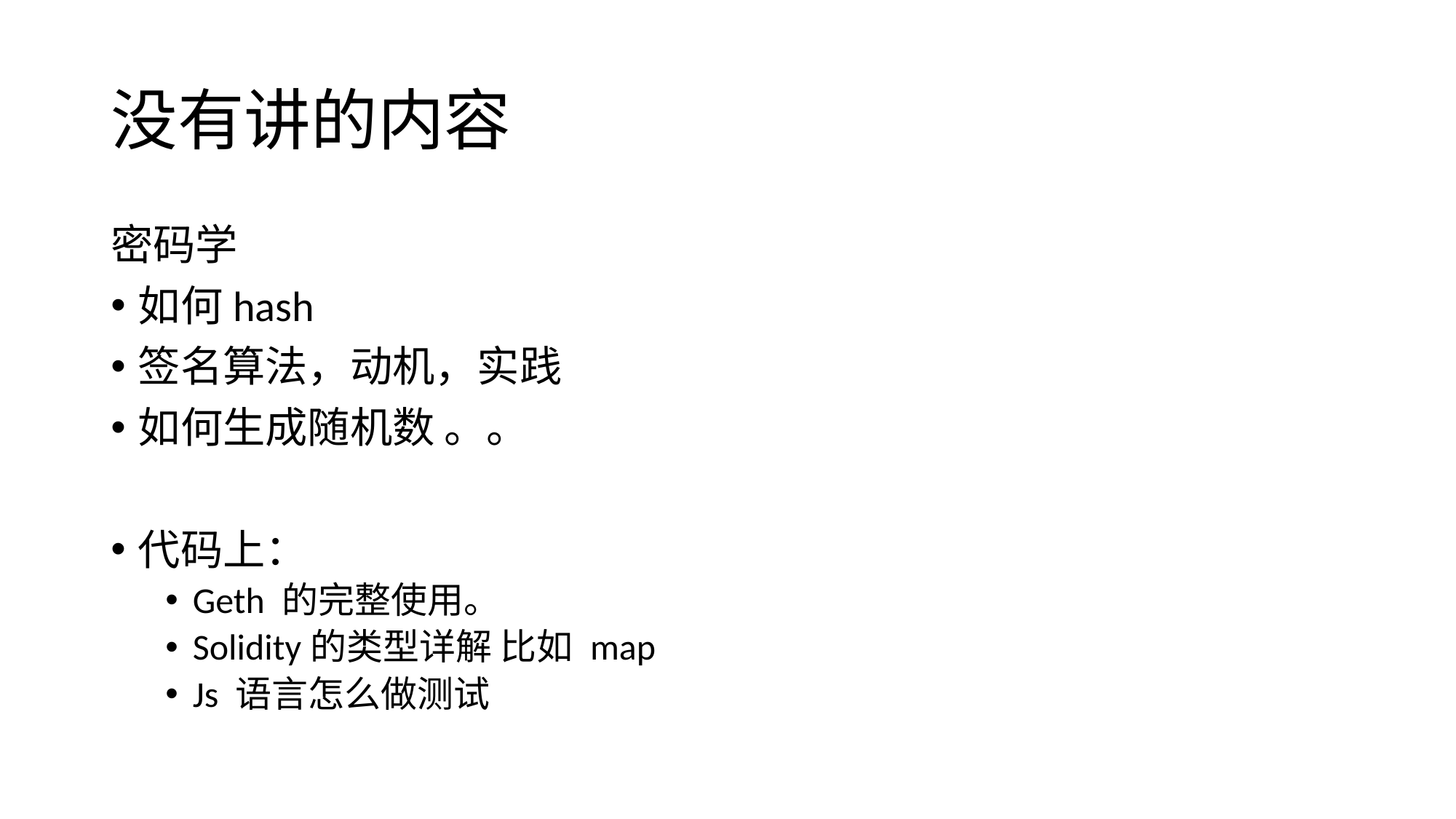

# 没有讲的内容
密码学
如何hash
签名算法，动机，实践
如何生成随机数 。。

代码上：
Geth 的完整使用。
Solidity的类型详解 比如 map
Js 语言怎么做测试